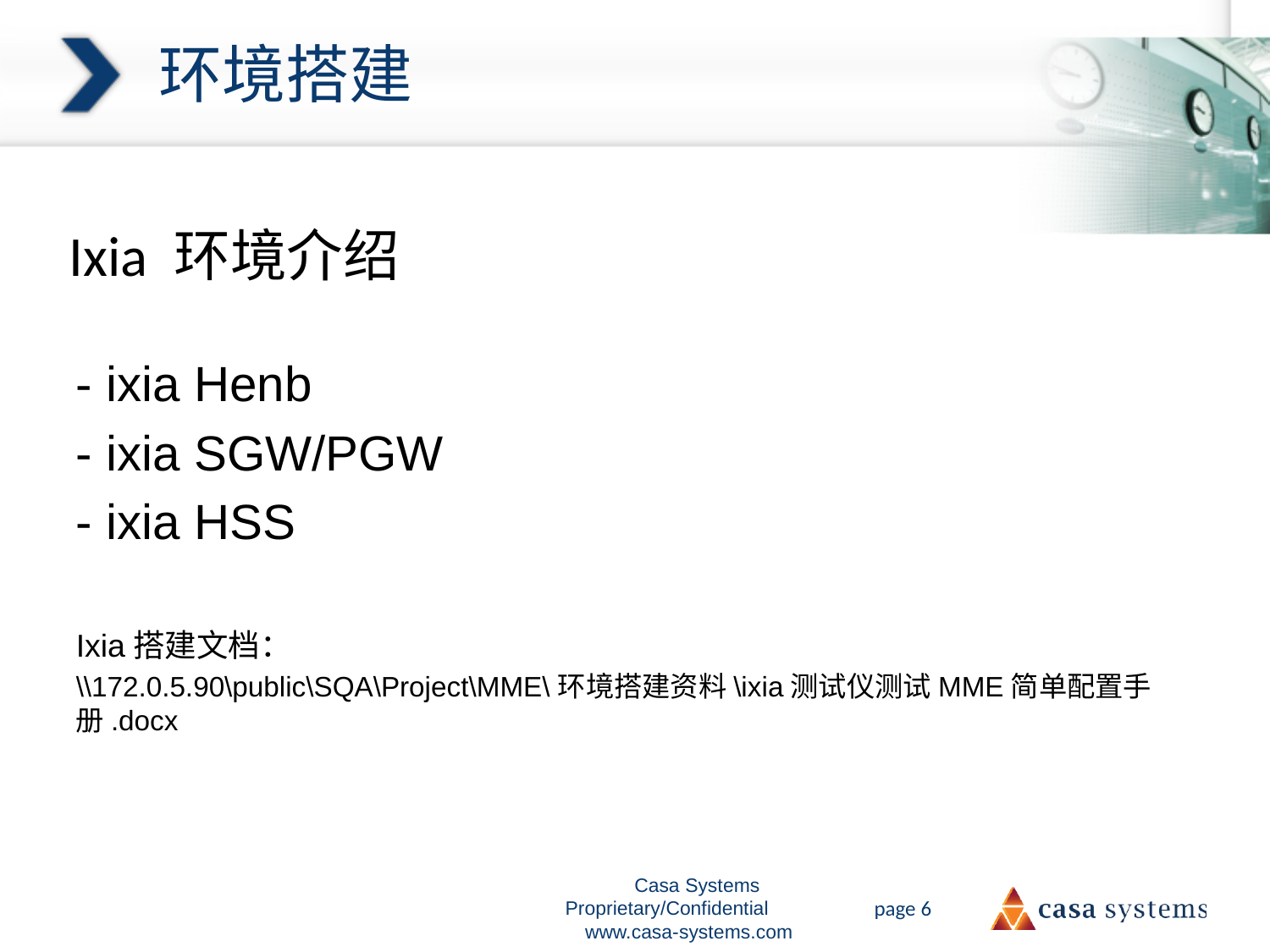

# 环境搭建
Ixia 环境介绍
- ixia Henb
- ixia SGW/PGW
- ixia HSS

Ixia搭建文档：
\\172.0.5.90\public\SQA\Project\MME\环境搭建资料\ixia测试仪测试MME简单配置手册.docx

Casa Systems Proprietary/Confidential            www.casa-systems.com
page 6